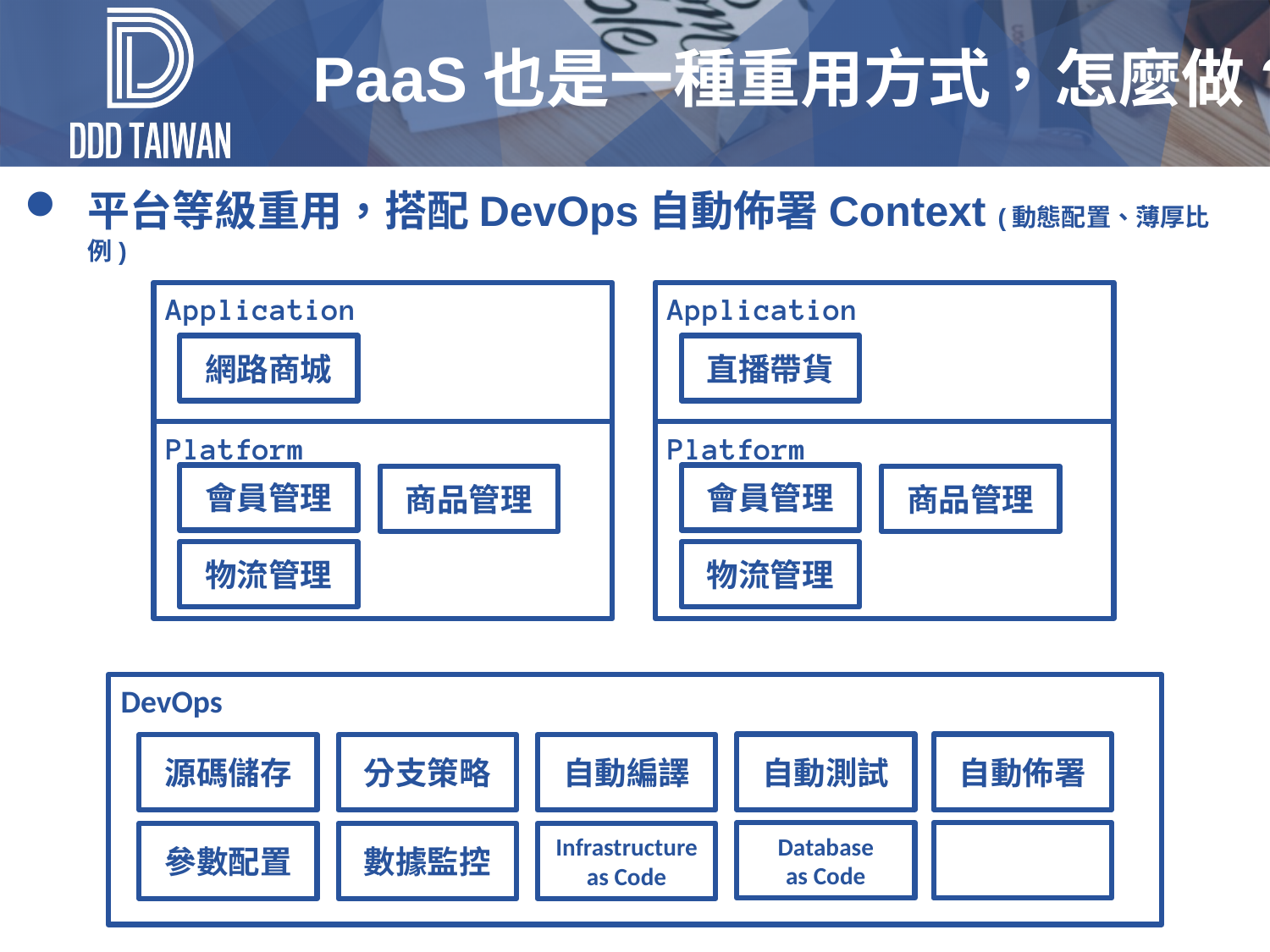

# PaaS也是一種重用方式，怎麼做?
平台等級重用，搭配DevOps自動佈署Context (動態配置、薄厚比例)
Application

網路商城
Platform
會員管理
商品管理
物流管理
Application

直播帶貨
Platform
會員管理
商品管理
物流管理
DevOps
自動測試
自動佈署
源碼儲存
分支策略
自動編譯
Database
as Code

參數配置
數據監控
Infrastructure
as Code